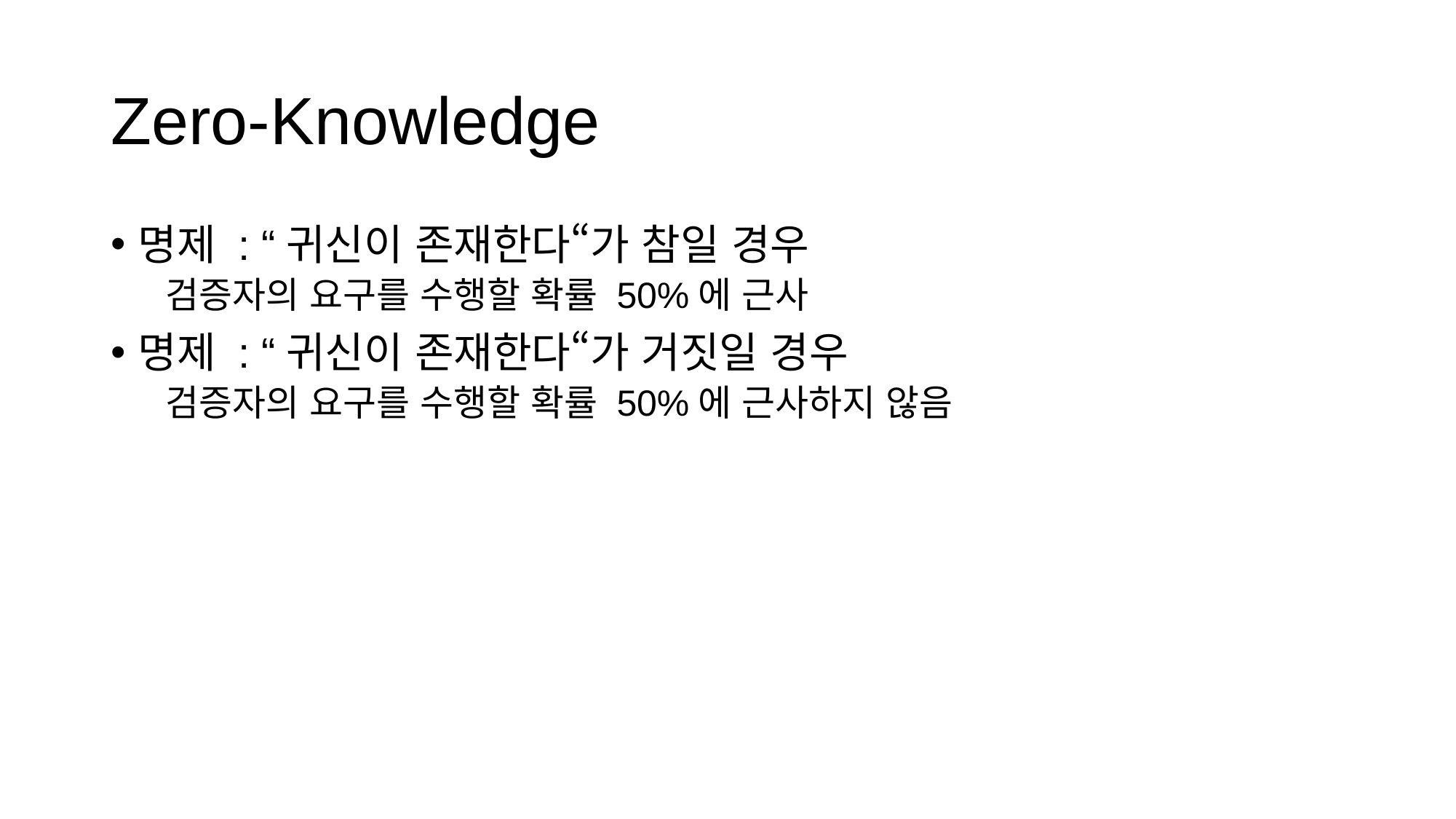

# Zero-Knowledge
명제 : “귀신이 존재한다“가 참일 경우
검증자의 요구를 수행할 확률 50%에 근사
명제 : “귀신이 존재한다“가 거짓일 경우
검증자의 요구를 수행할 확률 50%에 근사하지 않음